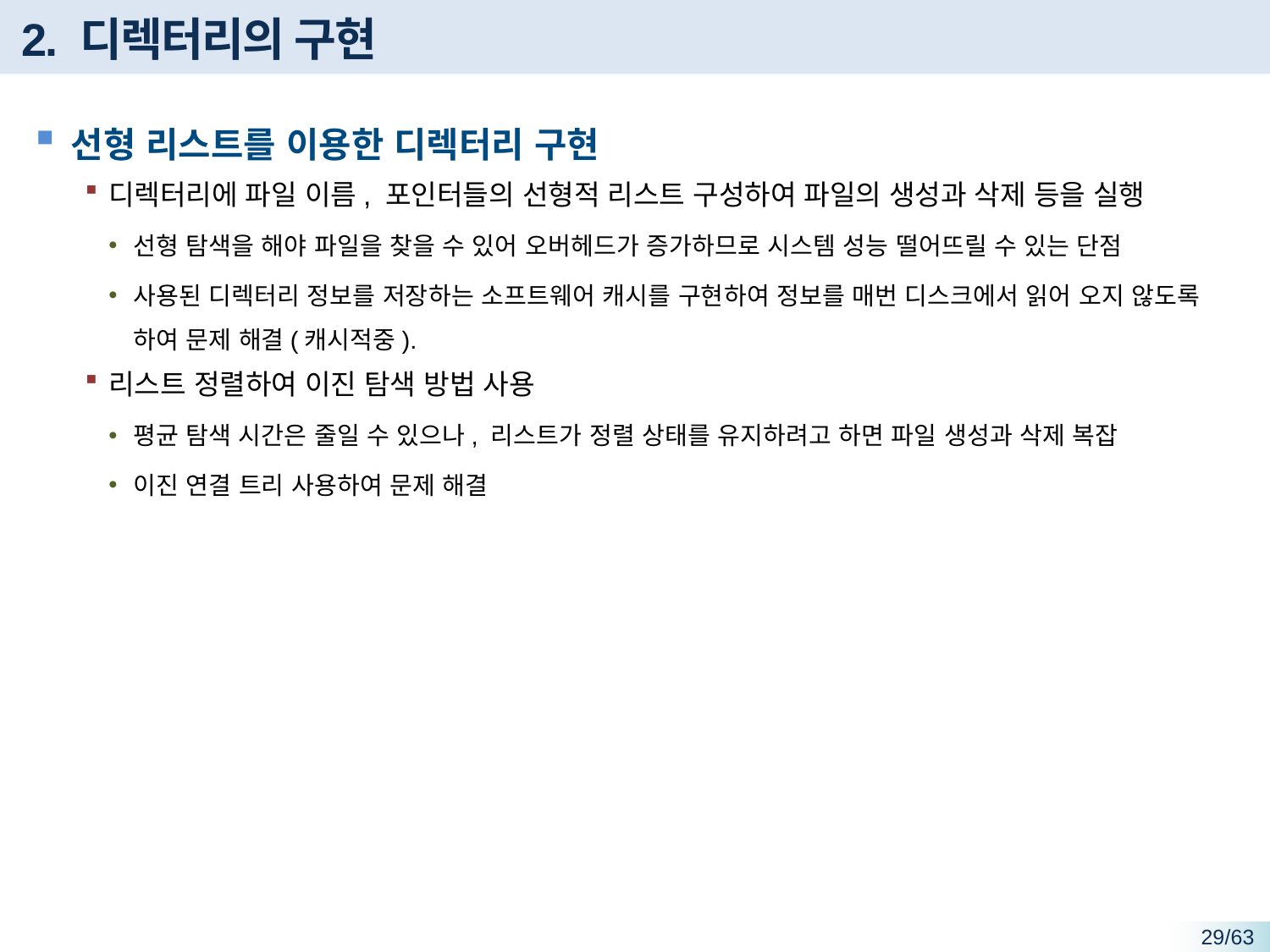

# 2. 디렉터리의 구현
선형 리스트를 이용한 디렉터리 구현
디렉터리에 파일 이름, 포인터들의 선형적 리스트 구성하여 파일의 생성과 삭제 등을 실행
선형 탐색을 해야 파일을 찾을 수 있어 오버헤드가 증가하므로 시스템 성능 떨어뜨릴 수 있는 단점
사용된 디렉터리 정보를 저장하는 소프트웨어 캐시를 구현하여 정보를 매번 디스크에서 읽어 오지 않도록 하여 문제 해결(캐시적중).
리스트 정렬하여 이진 탐색 방법 사용
평균 탐색 시간은 줄일 수 있으나, 리스트가 정렬 상태를 유지하려고 하면 파일 생성과 삭제 복잡
이진 연결 트리 사용하여 문제 해결